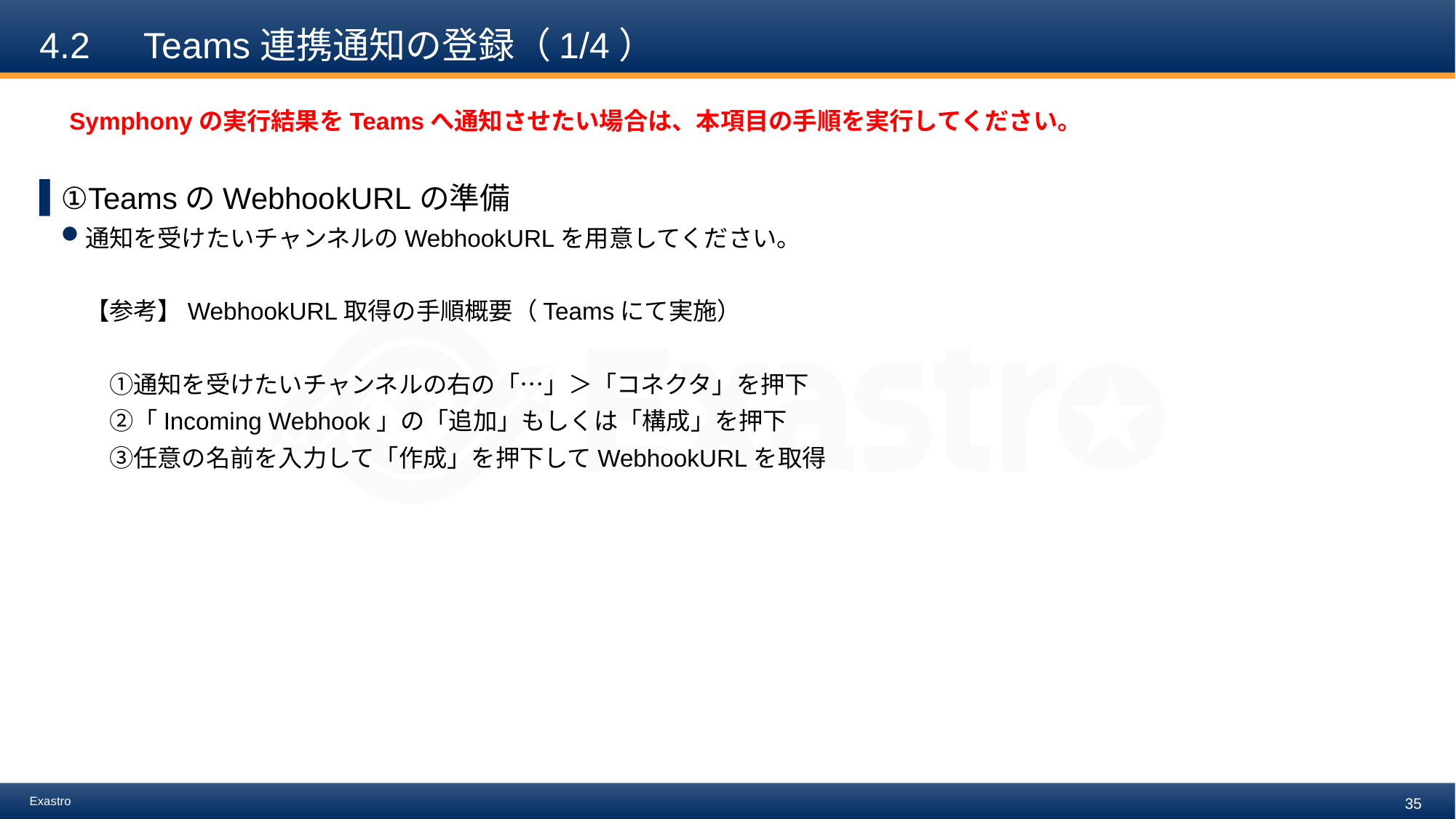

# 4.2　Teams連携通知の登録（1/4）
　Symphonyの実行結果をTeamsへ通知させたい場合は、本項目の手順を実行してください。

①TeamsのWebhookURLの準備
通知を受けたいチャンネルのWebhookURLを用意してください。

　【参考】WebhookURL取得の手順概要（Teamsにて実施）

　　①通知を受けたいチャンネルの右の「…」＞「コネクタ」を押下
　　②「Incoming Webhook」の「追加」もしくは「構成」を押下
　　③任意の名前を入力して「作成」を押下してWebhookURLを取得